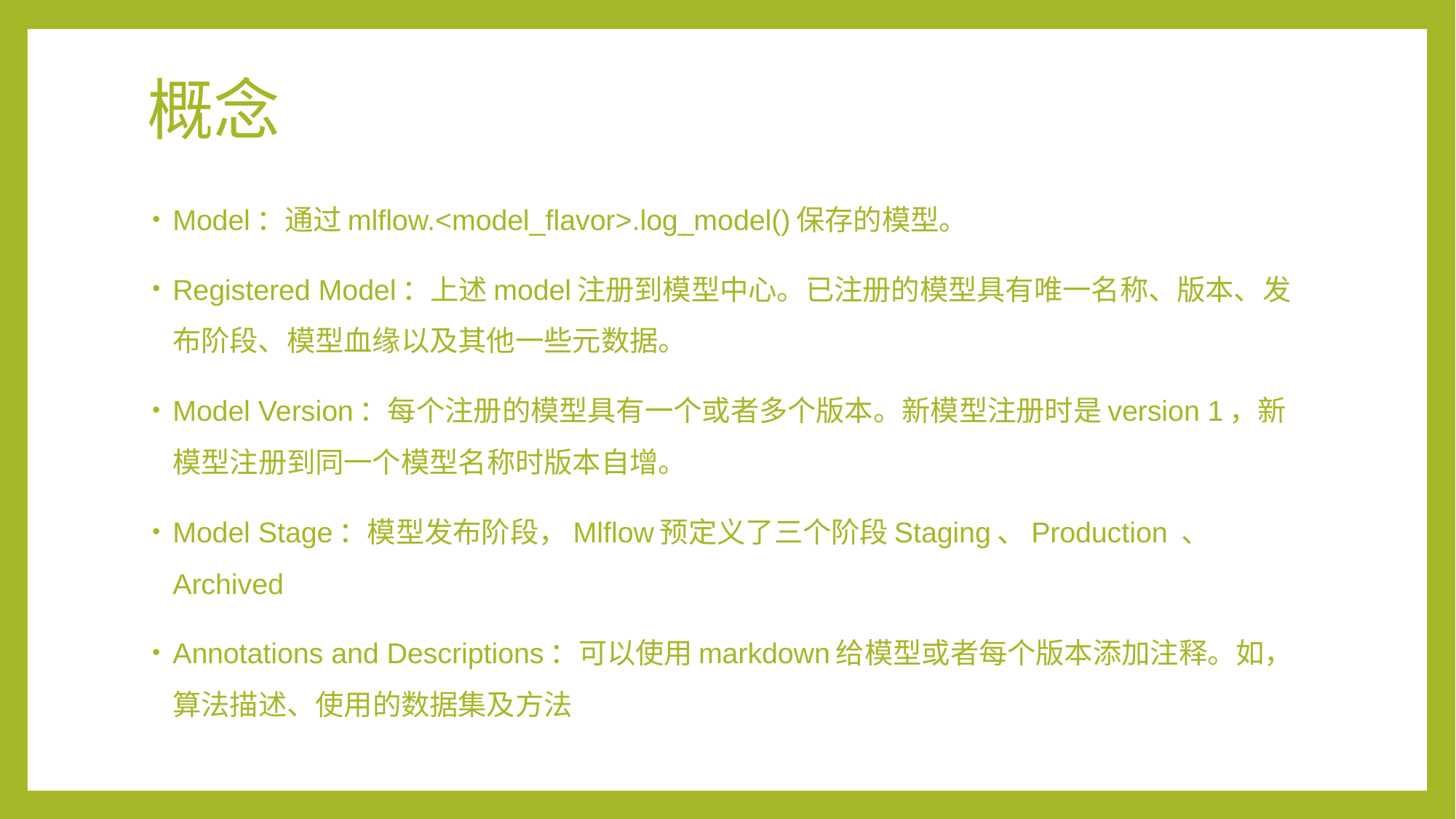

# 概念
Model：通过mlflow.<model_flavor>.log_model()保存的模型。
Registered Model：上述model注册到模型中心。已注册的模型具有唯一名称、版本、发布阶段、模型血缘以及其他一些元数据。
Model Version：每个注册的模型具有一个或者多个版本。新模型注册时是version 1，新模型注册到同一个模型名称时版本自增。
Model Stage：模型发布阶段，Mlflow预定义了三个阶段Staging、Production 、 Archived
Annotations and Descriptions：可以使用markdown给模型或者每个版本添加注释。如，算法描述、使用的数据集及方法